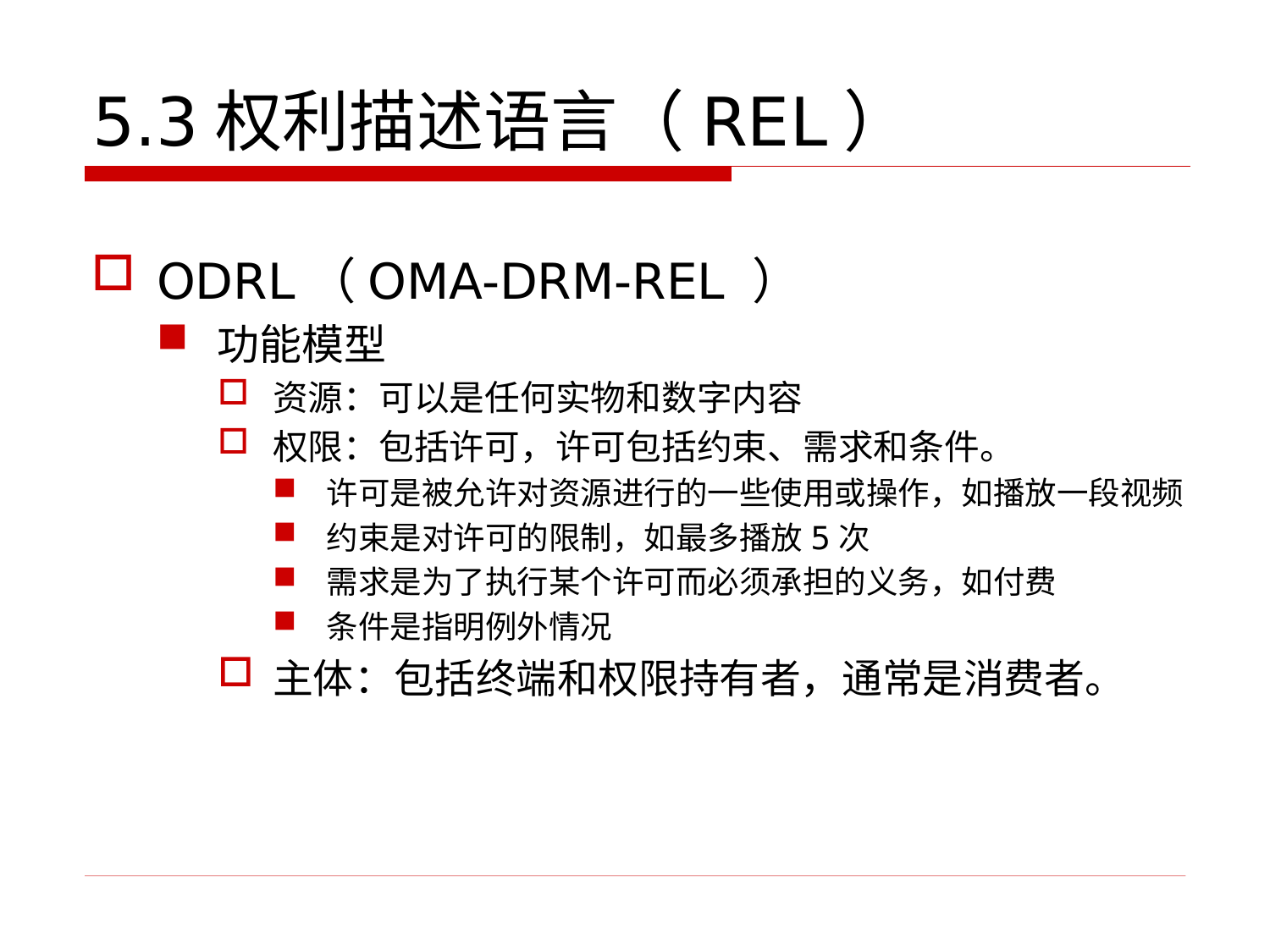

# 5.3权利描述语言（REL）
ODRL（OMA-DRM-REL ）
功能模型
资源：可以是任何实物和数字内容
权限：包括许可，许可包括约束、需求和条件。
许可是被允许对资源进行的一些使用或操作，如播放一段视频
约束是对许可的限制，如最多播放5次
需求是为了执行某个许可而必须承担的义务，如付费
条件是指明例外情况
主体：包括终端和权限持有者，通常是消费者。